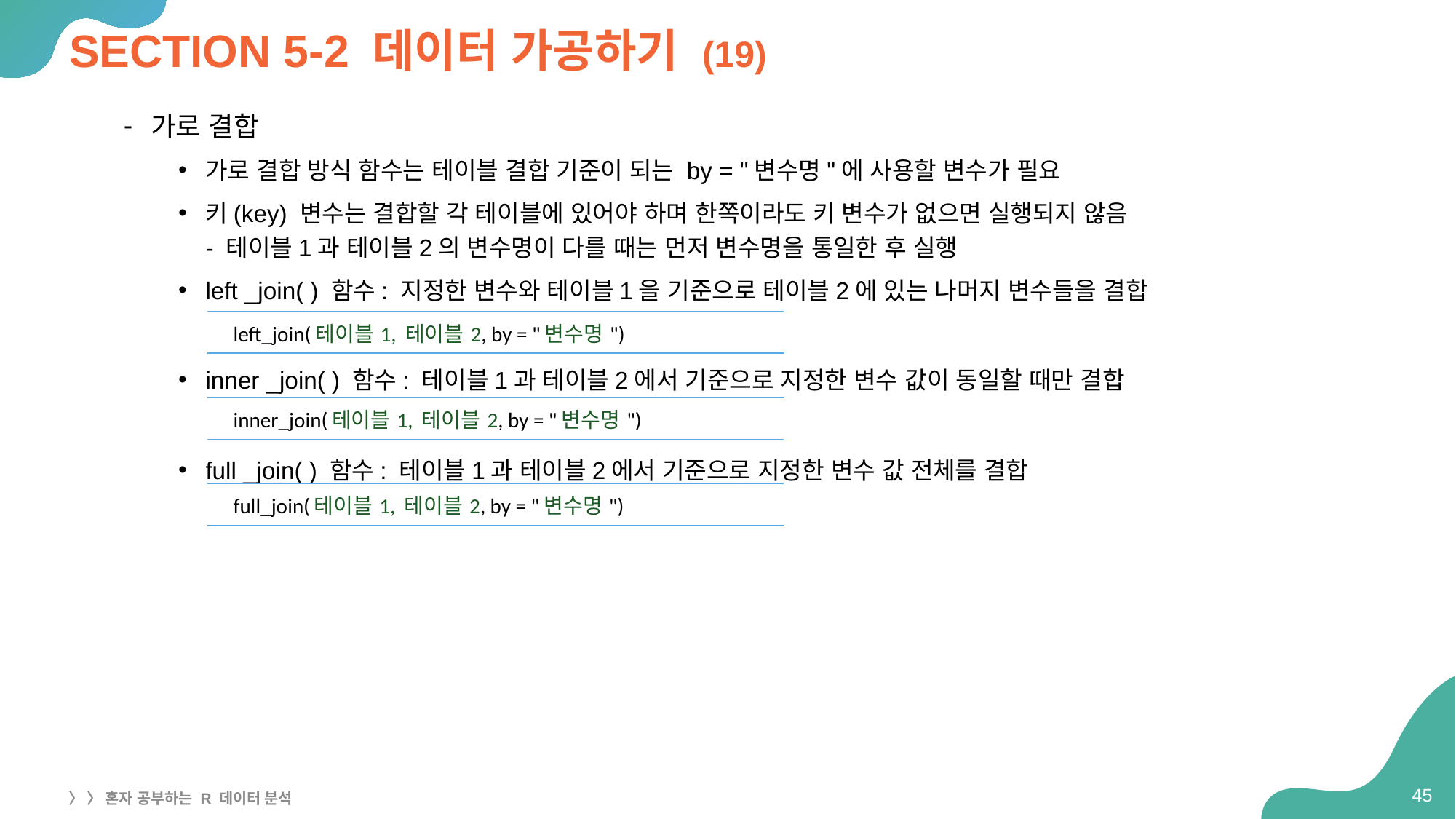

# SECTION 5-2 데이터 가공하기 (19)
가로 결합
가로 결합 방식 함수는 테이블 결합 기준이 되는 by = "변수명"에 사용할 변수가 필요
키(key) 변수는 결합할 각 테이블에 있어야 하며 한쪽이라도 키 변수가 없으면 실행되지 않음
- 테이블1과 테이블2의 변수명이 다를 때는 먼저 변수명을 통일한 후 실행
left _join( ) 함수: 지정한 변수와 테이블1을 기준으로 테이블2에 있는 나머지 변수들을 결합

inner _join( ) 함수: 테이블1과 테이블2에서 기준으로 지정한 변수 값이 동일할 때만 결합

full _join( ) 함수: 테이블1과 테이블2에서 기준으로 지정한 변수 값 전체를 결합
| left\_join(테이블1, 테이블2, by = "변수명") |
| --- |
| inner\_join(테이블1, 테이블2, by = "변수명") |
| --- |
| full\_join(테이블1, 테이블2, by = "변수명") |
| --- |
45
〉 〉 혼자 공부하는 R 데이터 분석